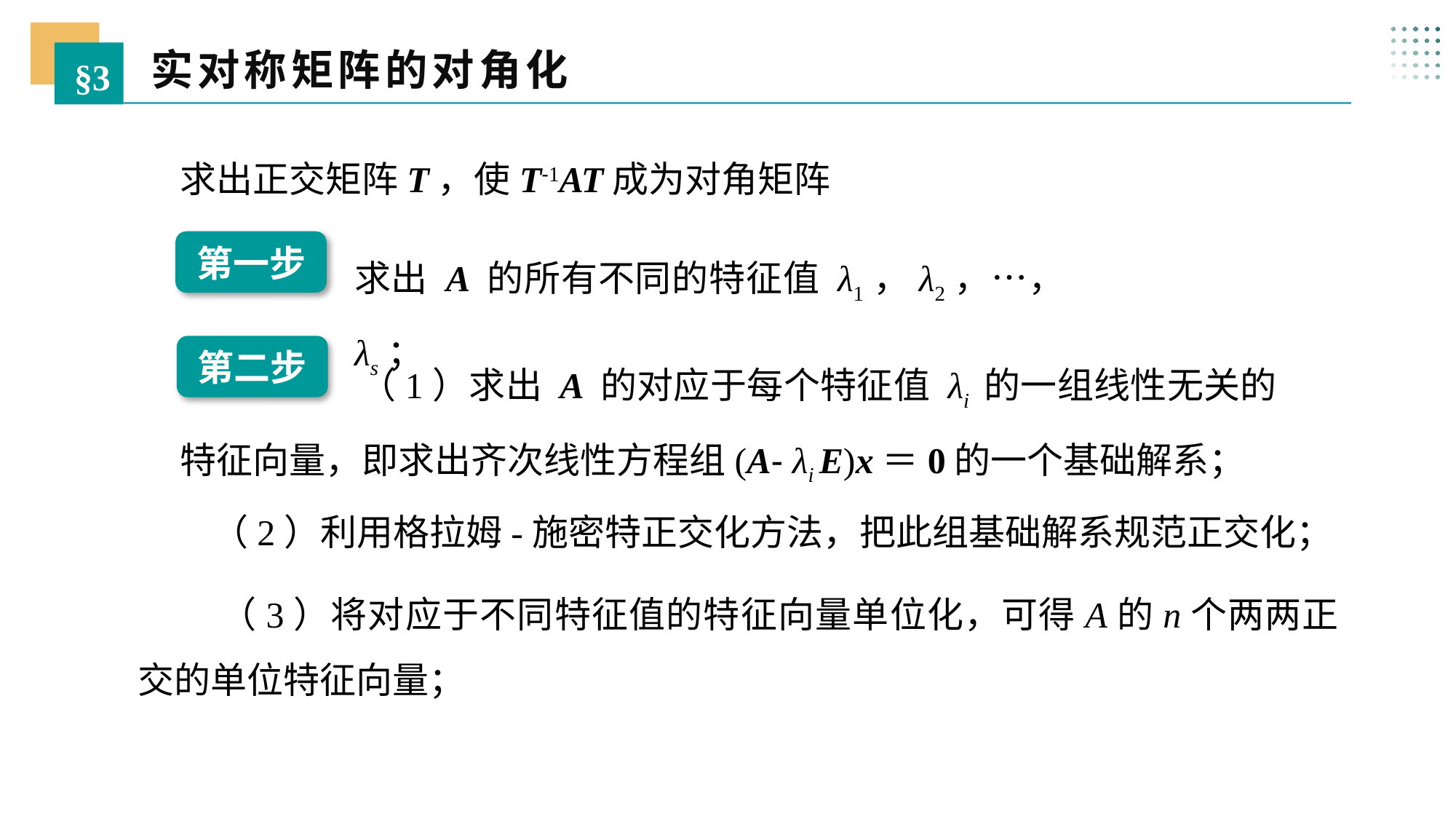

实对称矩阵的对角化
§3
求出正交矩阵T，使T-1AT成为对角矩阵
求出 A 的所有不同的特征值 λ1，λ2，…，λs；
第一步
                    （1）求出 A 的对应于每个特征值 λi 的一组线性无关的特征向量，即求出齐次线性方程组(A- λi E)x＝0的一个基础解系；
第二步
        （2）利用格拉姆-施密特正交化方法，把此组基础解系规范正交化；
        （3）将对应于不同特征值的特征向量单位化，可得A的n个两两正交的单位特征向量；